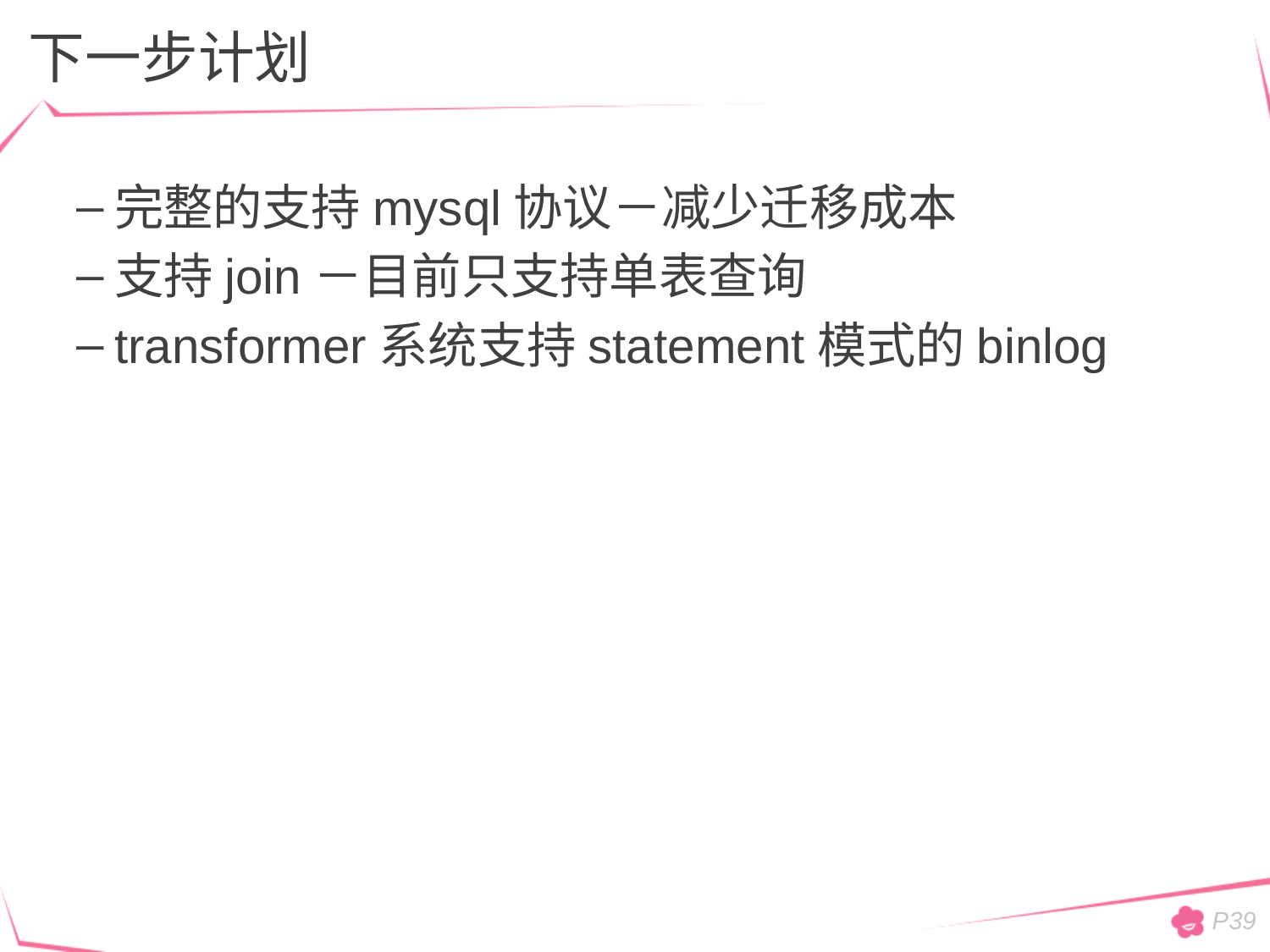

# 下一步计划
完整的支持mysql协议－减少迁移成本
支持join－目前只支持单表查询
transformer系统支持statement模式的binlog
P39